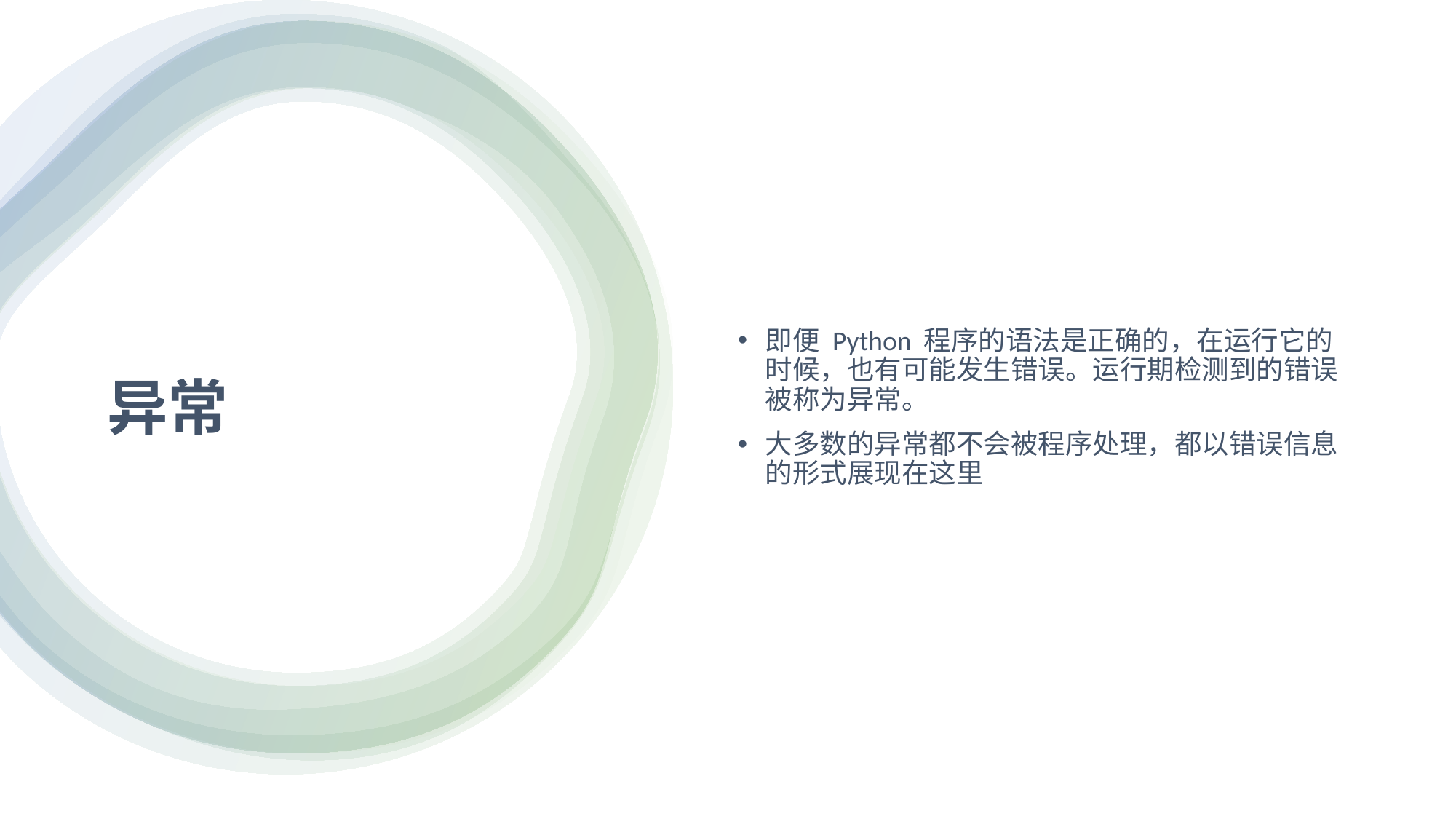

即便 Python 程序的语法是正确的，在运行它的时候，也有可能发生错误。运行期检测到的错误被称为异常。
大多数的异常都不会被程序处理，都以错误信息的形式展现在这里
# 异常